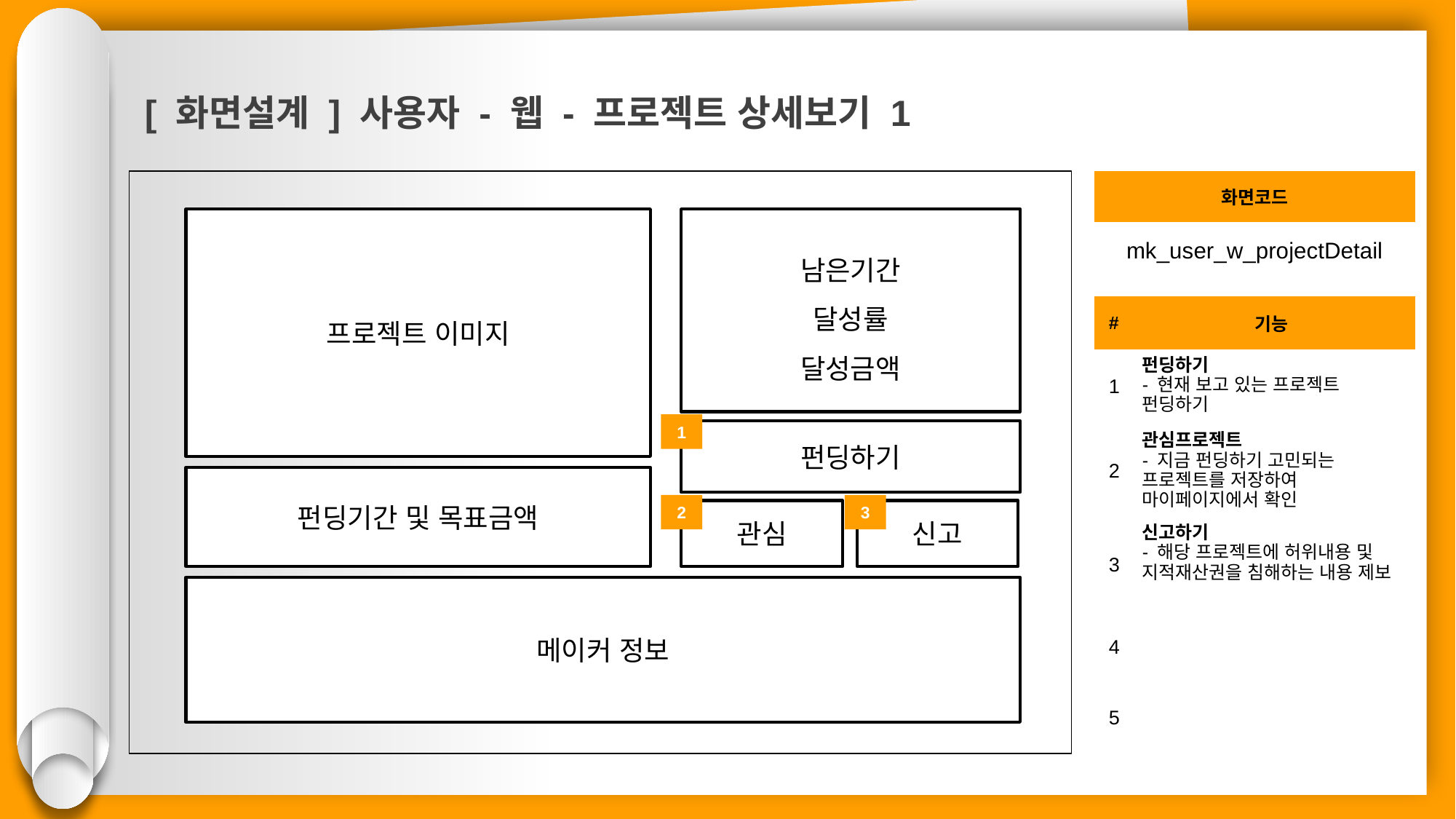

[ 화면설계 ] 사용자 - 웹 - 프로젝트 상세보기 1

| 화면코드 |
| --- |
| mk\_user\_w\_projectDetail |
프로젝트 이미지
남은기간
달성률
달성금액
| # | 기능 |
| --- | --- |
| 1 | 펀딩하기 - 현재 보고 있는 프로젝트 펀딩하기 |
| 2 | 관심프로젝트 - 지금 펀딩하기 고민되는 프로젝트를 저장하여 마이페이지에서 확인 |
| 3 | 신고하기 - 해당 프로젝트에 허위내용 및 지적재산권을 침해하는 내용 제보 |
| 4 |  |
| 5 |  |
1
펀딩하기
펀딩기간 및 목표금액
2
3
관심
신고
메이커 정보